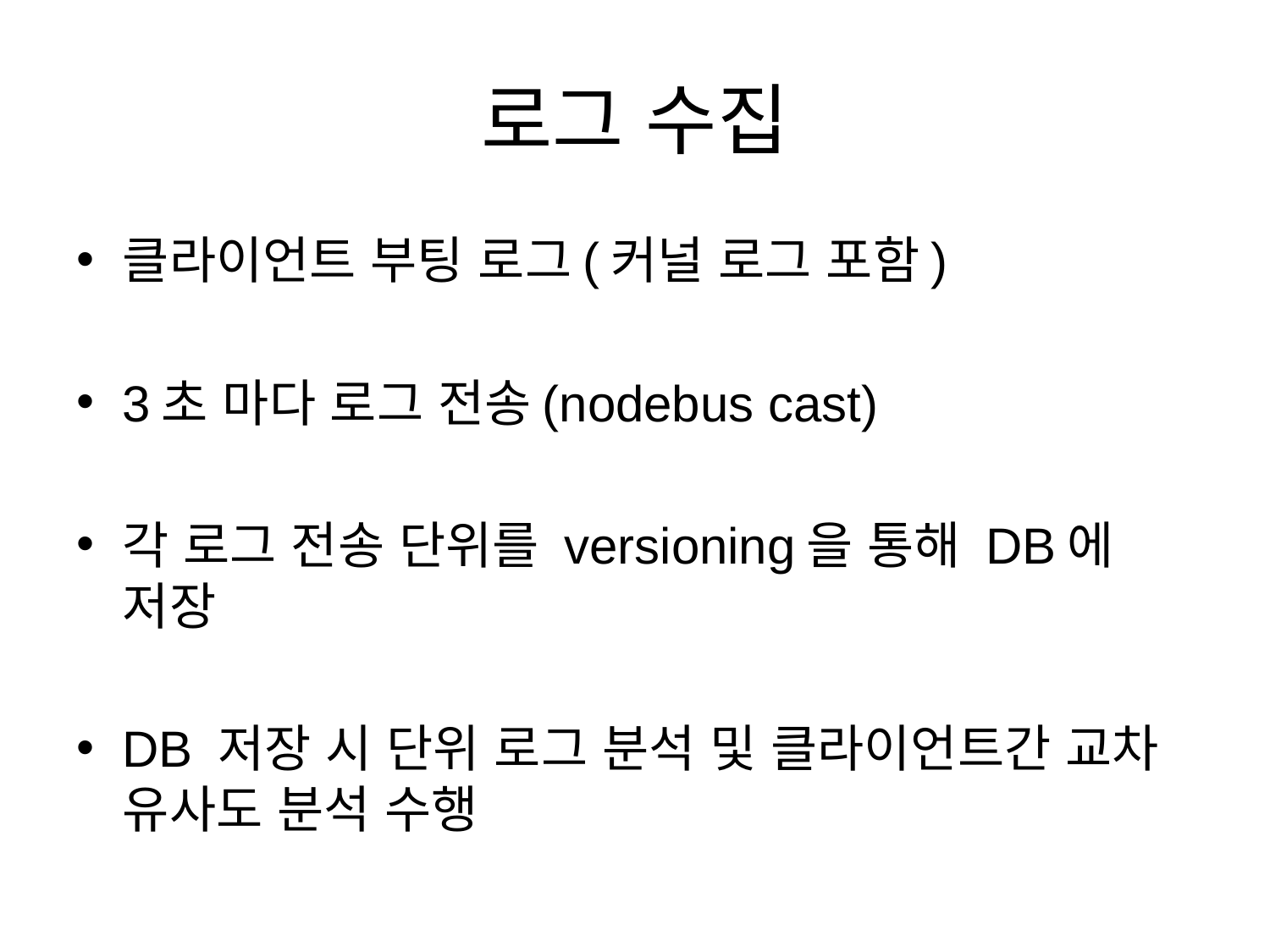

# 로그 수집
클라이언트 부팅 로그(커널 로그 포함)

3초 마다 로그 전송(nodebus cast)

각 로그 전송 단위를 versioning을 통해 DB에 저장

DB 저장 시 단위 로그 분석 및 클라이언트간 교차 유사도 분석 수행